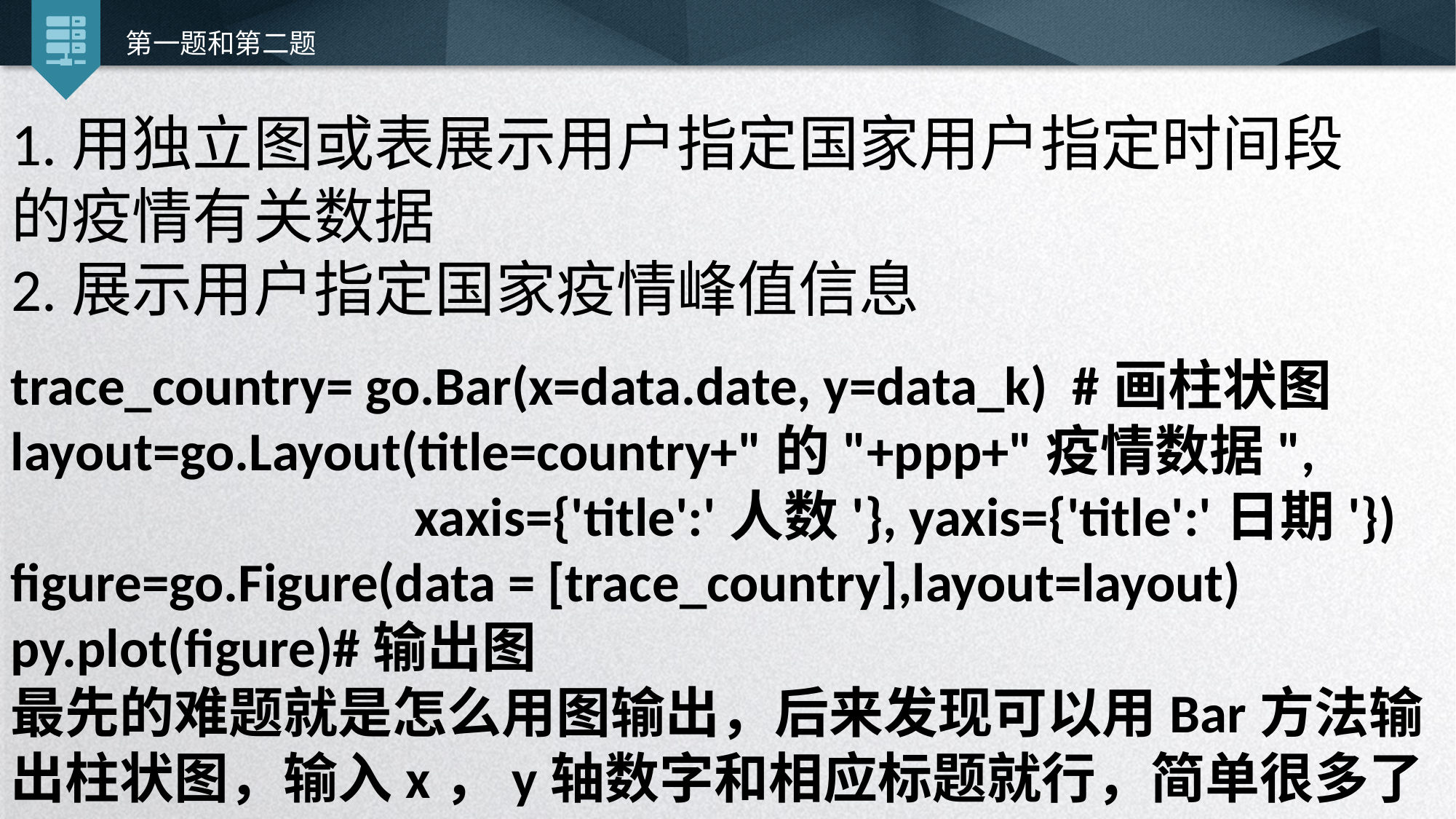

第一题和第二题
1.用独立图或表展示用户指定国家用户指定时间段
的疫情有关数据
2.展示用户指定国家疫情峰值信息
trace_country= go.Bar(x=data.date, y=data_k)  #画柱状图
layout=go.Layout(title=country+"的"+ppp+"疫情数据",
		               xaxis={'title':'人数'}, yaxis={'title':'日期'})
figure=go.Figure(data = [trace_country],layout=layout)
py.plot(figure)#输出图
最先的难题就是怎么用图输出，后来发现可以用Bar方法输出柱状图，输入x，y轴数字和相应标题就行，简单很多了
延时符